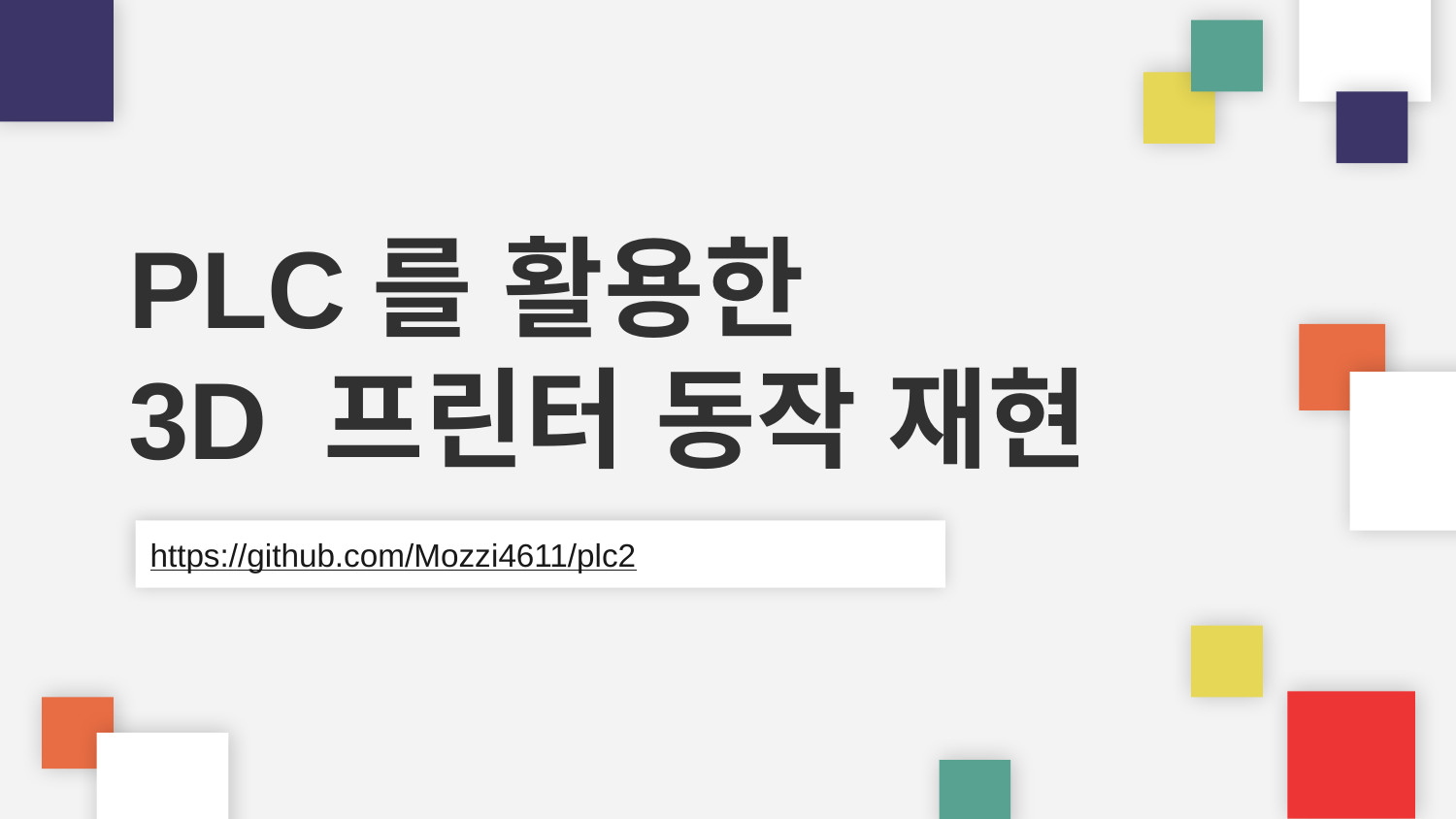

# PLC를 활용한 3D 프린터 동작 재현
https://github.com/Mozzi4611/plc2